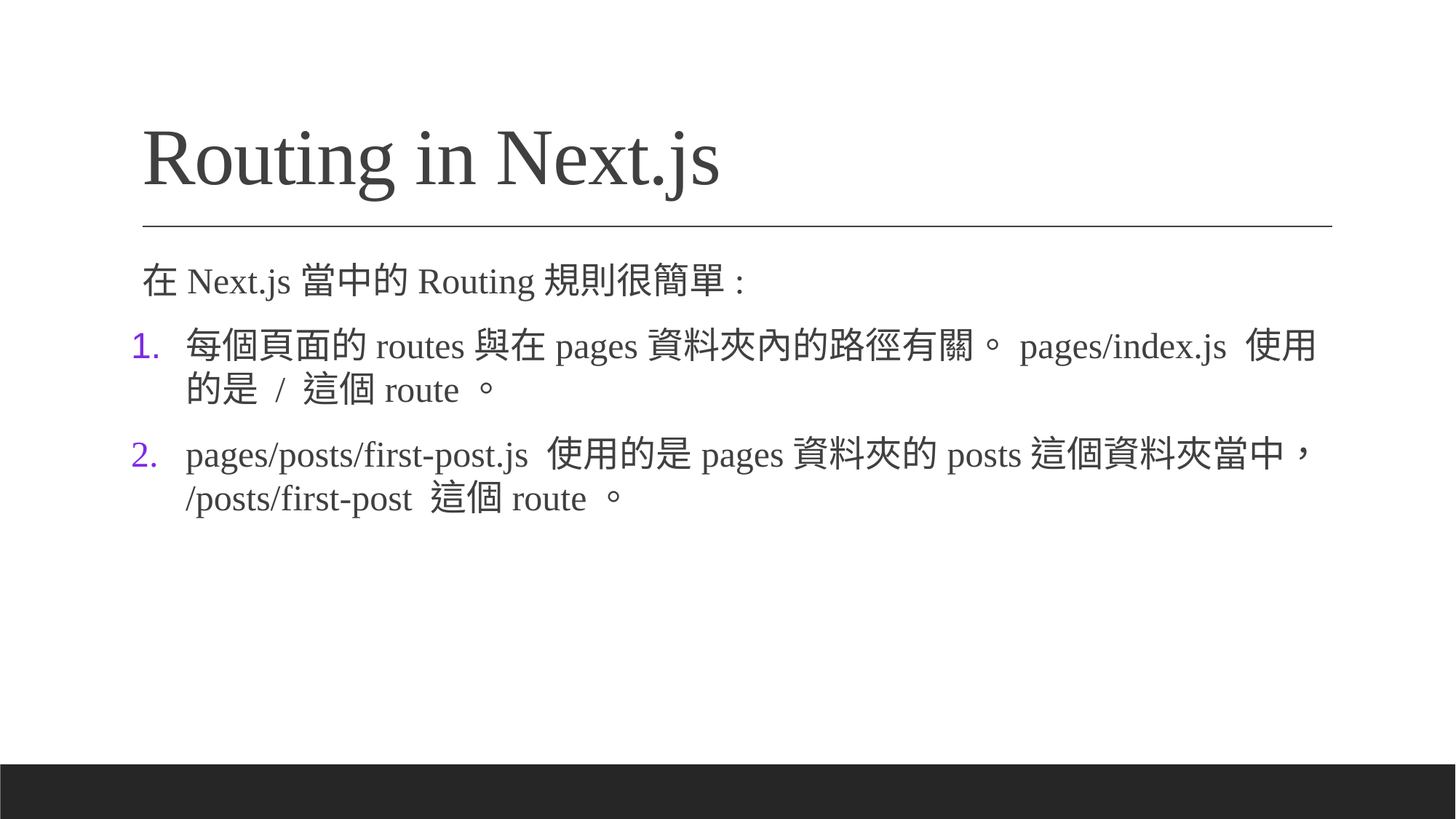

# Routing in Next.js
在Next.js當中的Routing規則很簡單:
每個頁面的routes與在pages資料夾內的路徑有關。pages/index.js 使用的是 / 這個route。
pages/posts/first-post.js 使用的是pages資料夾的posts這個資料夾當中， /posts/first-post 這個route。